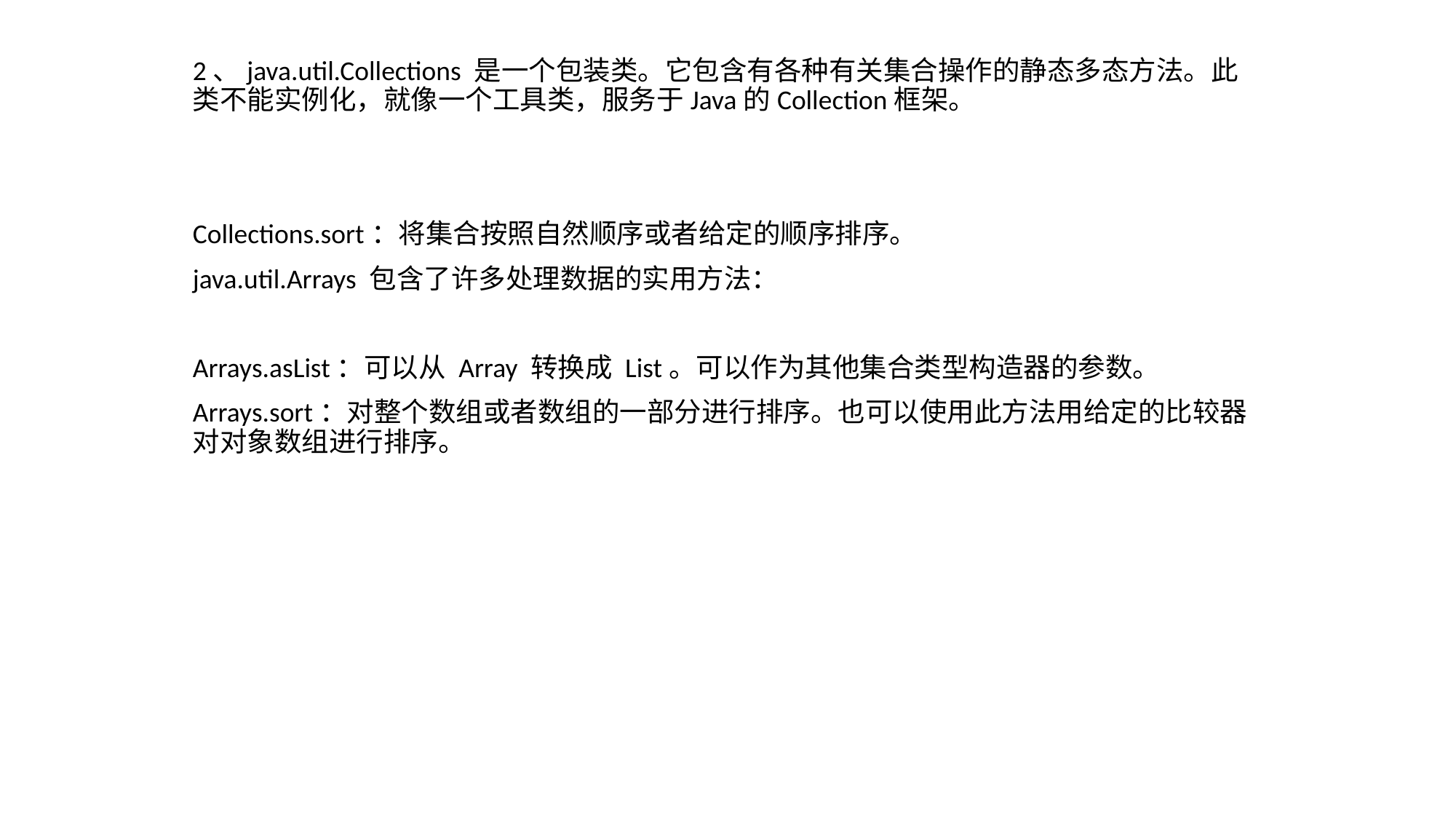

2、java.util.Collections 是一个包装类。它包含有各种有关集合操作的静态多态方法。此类不能实例化，就像一个工具类，服务于Java的Collection框架。

Collections.sort：将集合按照自然顺序或者给定的顺序排序。
java.util.Arrays 包含了许多处理数据的实用方法：

Arrays.asList：可以从 Array 转换成 List。可以作为其他集合类型构造器的参数。
Arrays.sort：对整个数组或者数组的一部分进行排序。也可以使用此方法用给定的比较器对对象数组进行排序。